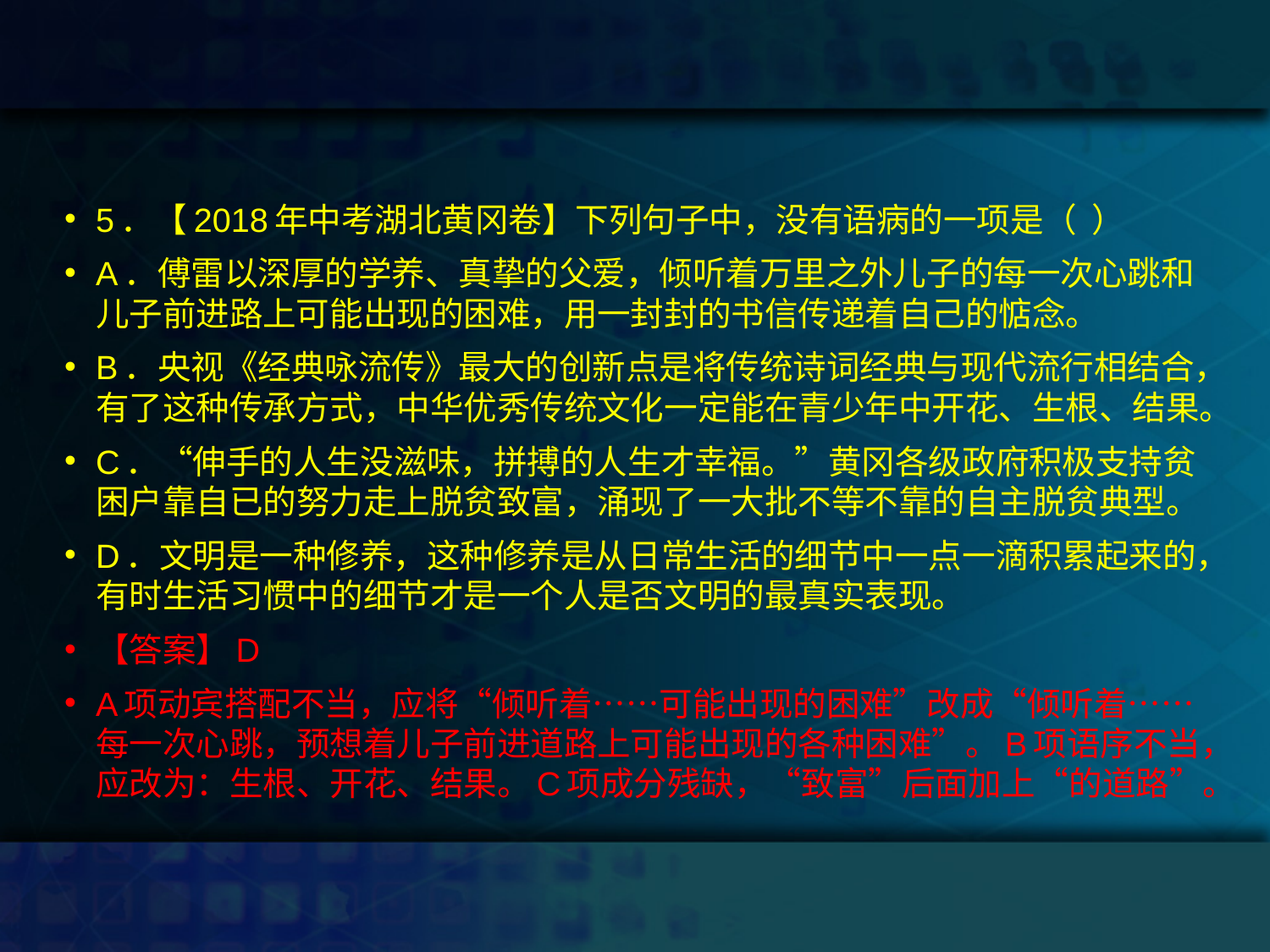

#
5．【2018年中考湖北黄冈卷】下列句子中，没有语病的一项是（  ）
A．傅雷以深厚的学养、真挚的父爱，倾听着万里之外儿子的每一次心跳和儿子前进路上可能出现的困难，用一封封的书信传递着自己的惦念。
B．央视《经典咏流传》最大的创新点是将传统诗词经典与现代流行相结合，有了这种传承方式，中华优秀传统文化一定能在青少年中开花、生根、结果。
C．“伸手的人生没滋味，拼搏的人生才幸福。”黄冈各级政府积极支持贫困户靠自已的努力走上脱贫致富，涌现了一大批不等不靠的自主脱贫典型。
D．文明是一种修养，这种修养是从日常生活的细节中一点一滴积累起来的，有时生活习惯中的细节才是一个人是否文明的最真实表现。
【答案】D
A项动宾搭配不当，应将“倾听着……可能出现的困难”改成“倾听着……每一次心跳，预想着儿子前进道路上可能出现的各种困难”。B项语序不当，应改为：生根、开花、结果。C项成分残缺，“致富”后面加上“的道路”。